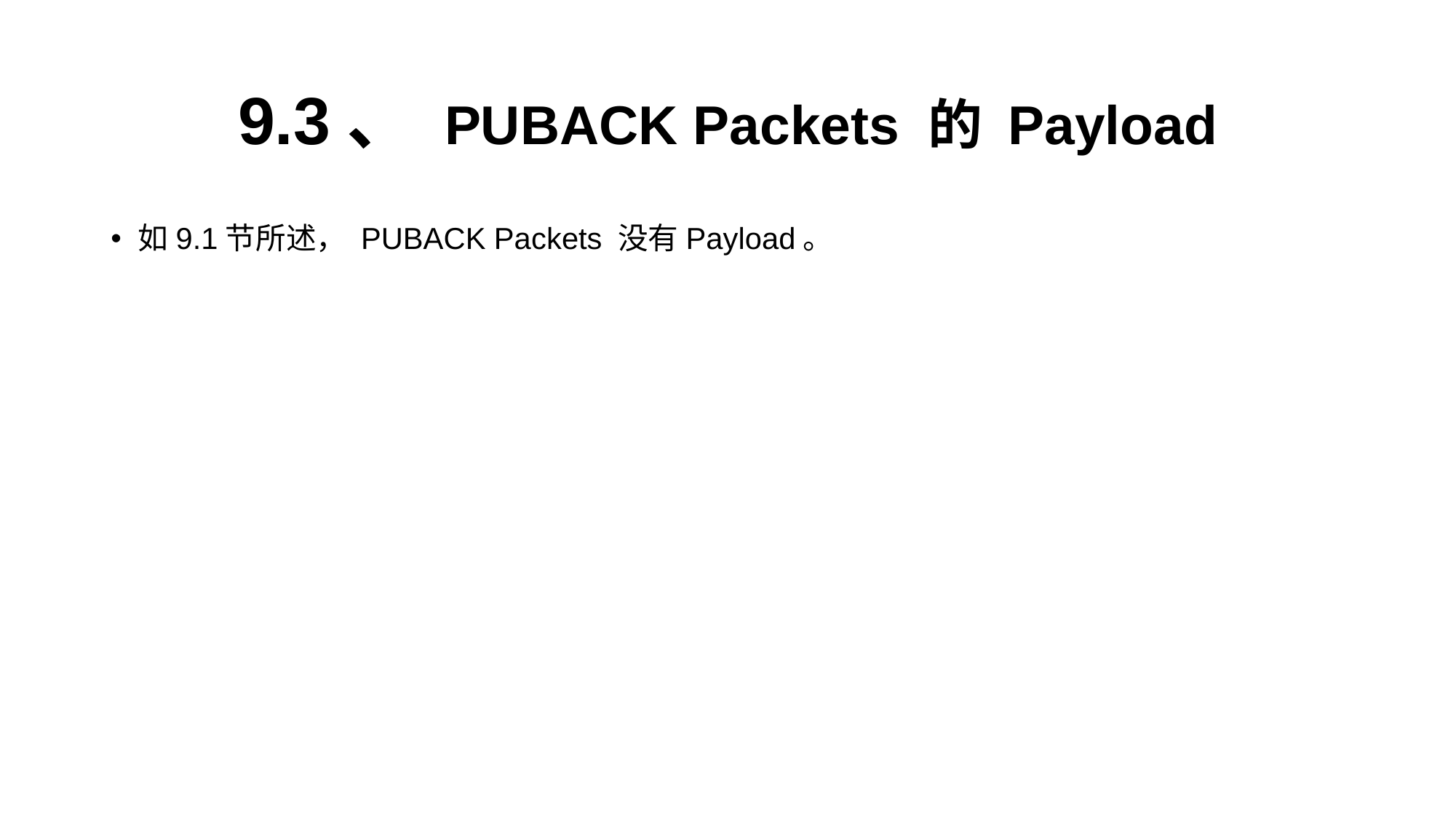

# 9.3、 PUBACK Packets 的 Payload
如9.1节所述， PUBACK Packets 没有Payload。